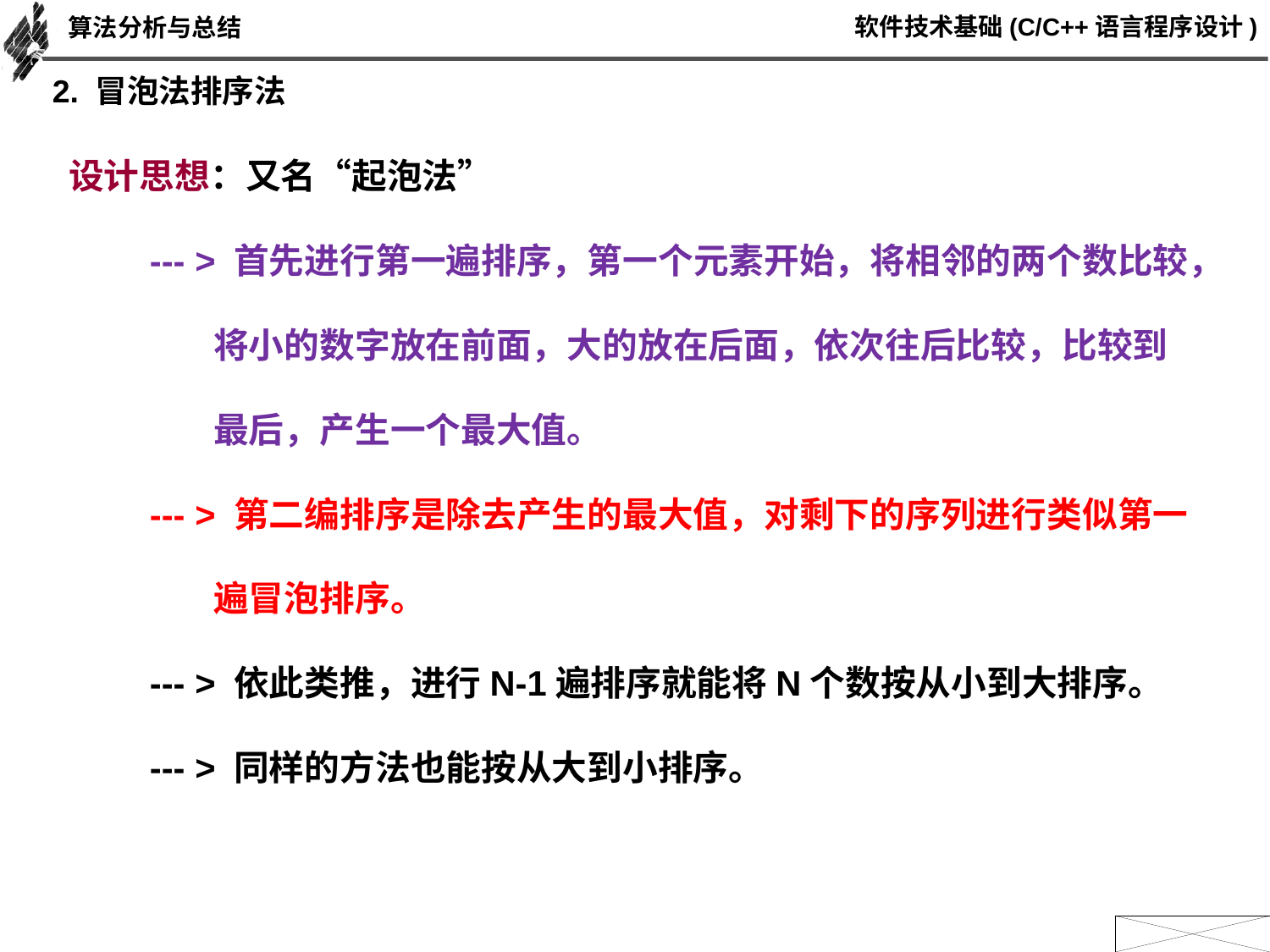

算法分析与总结
2. 冒泡法排序法
 设计思想：又名“起泡法”
          --- > 首先进行第一遍排序，第一个元素开始，将相邻的两个数比较，
                   将小的数字放在前面，大的放在后面，依次往后比较，比较到
                   最后，产生一个最大值。
          --- > 第二编排序是除去产生的最大值，对剩下的序列进行类似第一
                   遍冒泡排序。
          --- > 依此类推，进行N-1遍排序就能将N个数按从小到大排序。
          --- > 同样的方法也能按从大到小排序。